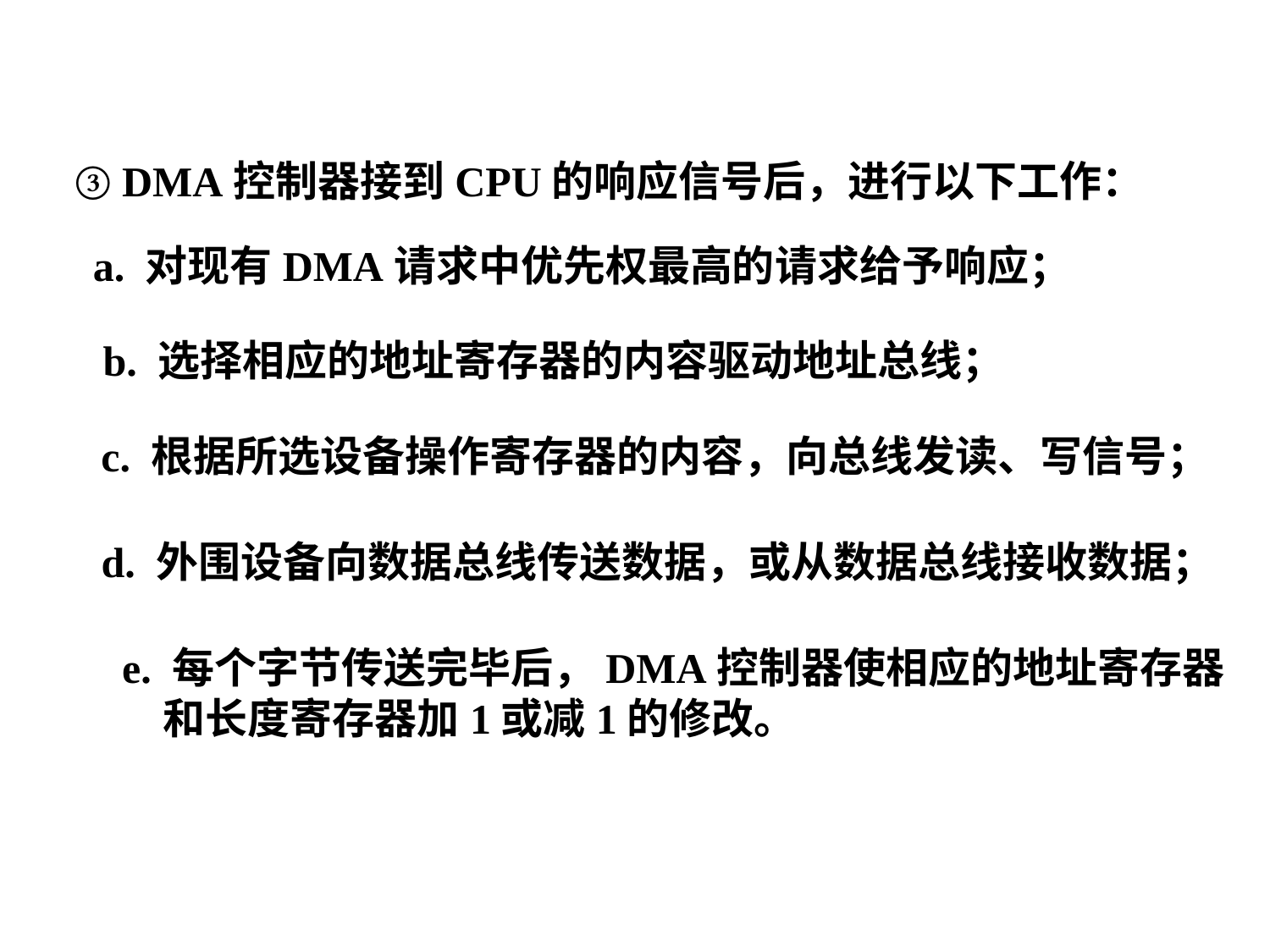

③ DMA控制器接到CPU的响应信号后，进行以下工作：
a. 对现有DMA请求中优先权最高的请求给予响应；
b. 选择相应的地址寄存器的内容驱动地址总线；
 c. 根据所选设备操作寄存器的内容，向总线发读、写信号；
 d. 外围设备向数据总线传送数据，或从数据总线接收数据；
    e. 每个字节传送完毕后，DMA控制器使相应的地址寄存器
       和长度寄存器加1或减1的修改。